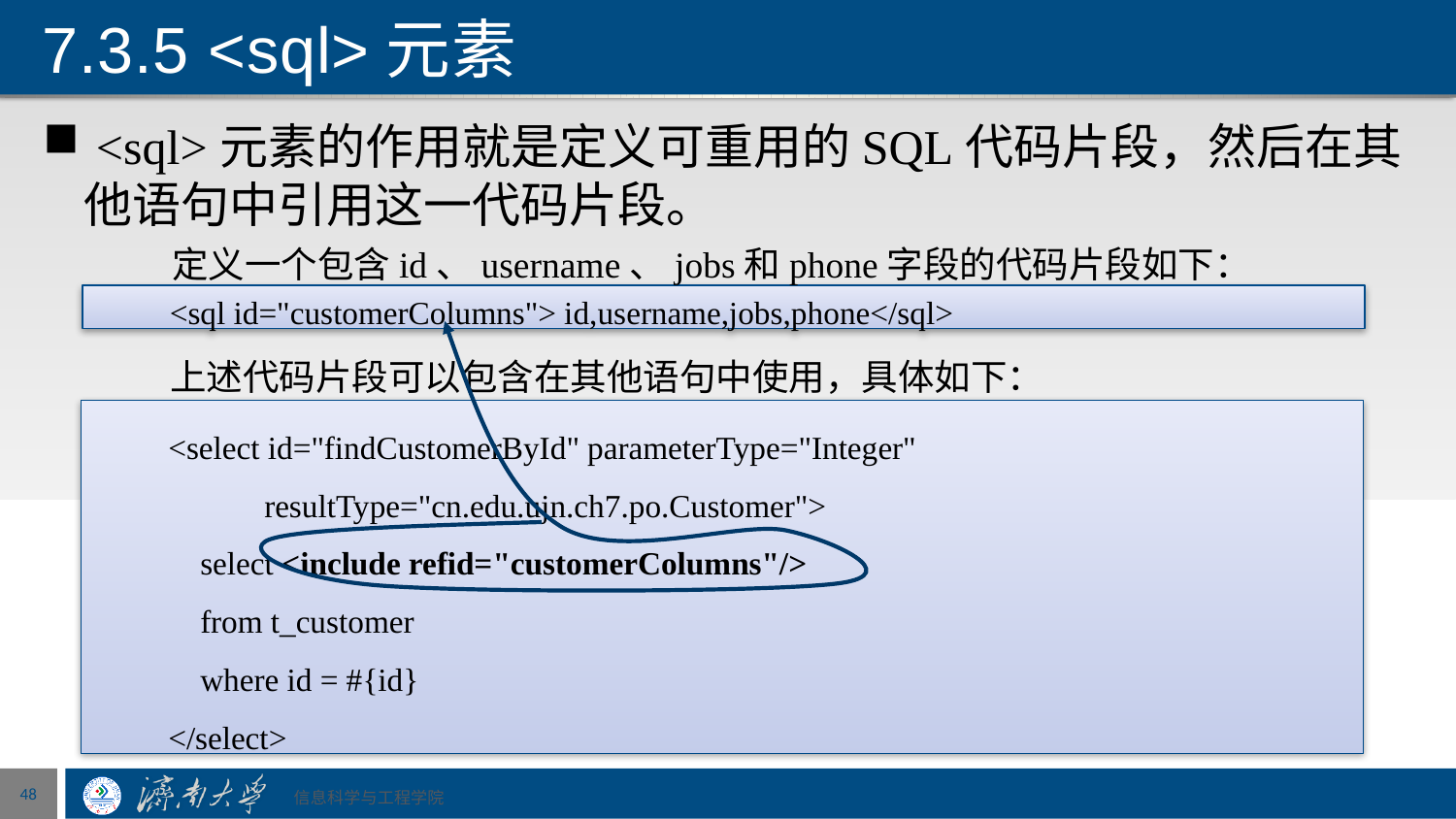

# 7.3.5 <sql>元素
 <sql>元素的作用就是定义可重用的SQL代码片段，然后在其他语句中引用这一代码片段。
        定义一个包含id、username、jobs和phone字段的代码片段如下：
<sql id="customerColumns"> id,username,jobs,phone</sql>

        上述代码片段可以包含在其他语句中使用，具体如下：
<select id="findCustomerById" parameterType="Integer"
            resultType="cn.edu.ujn.ch7.po.Customer">
    select <include refid="customerColumns"/>
    from t_customer
    where id = #{id}
</select>